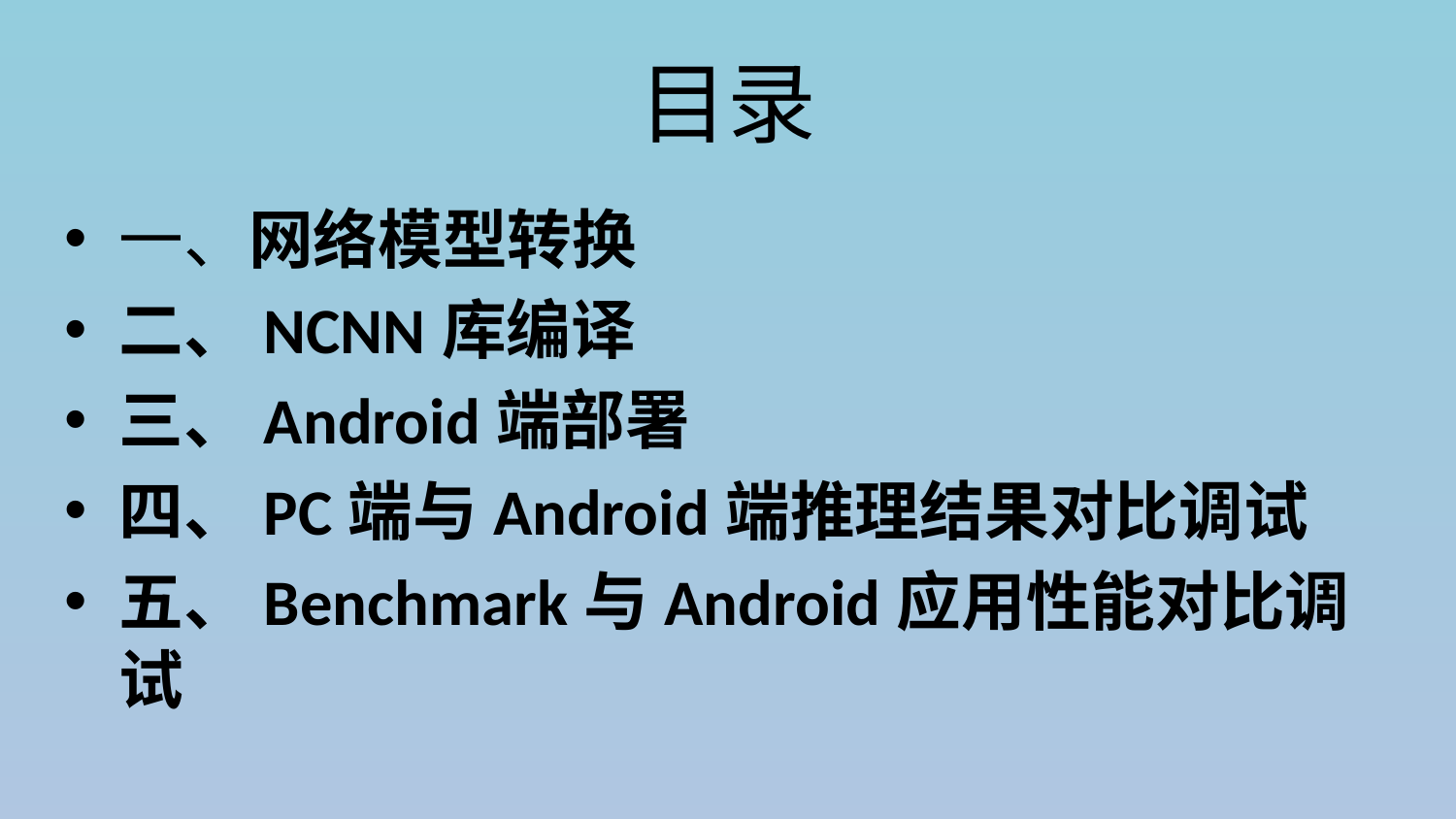

# 目录
一、网络模型转换
二、NCNN库编译
三、Android端部署
四、PC端与Android端推理结果对比调试
五、Benchmark与Android应用性能对比调试